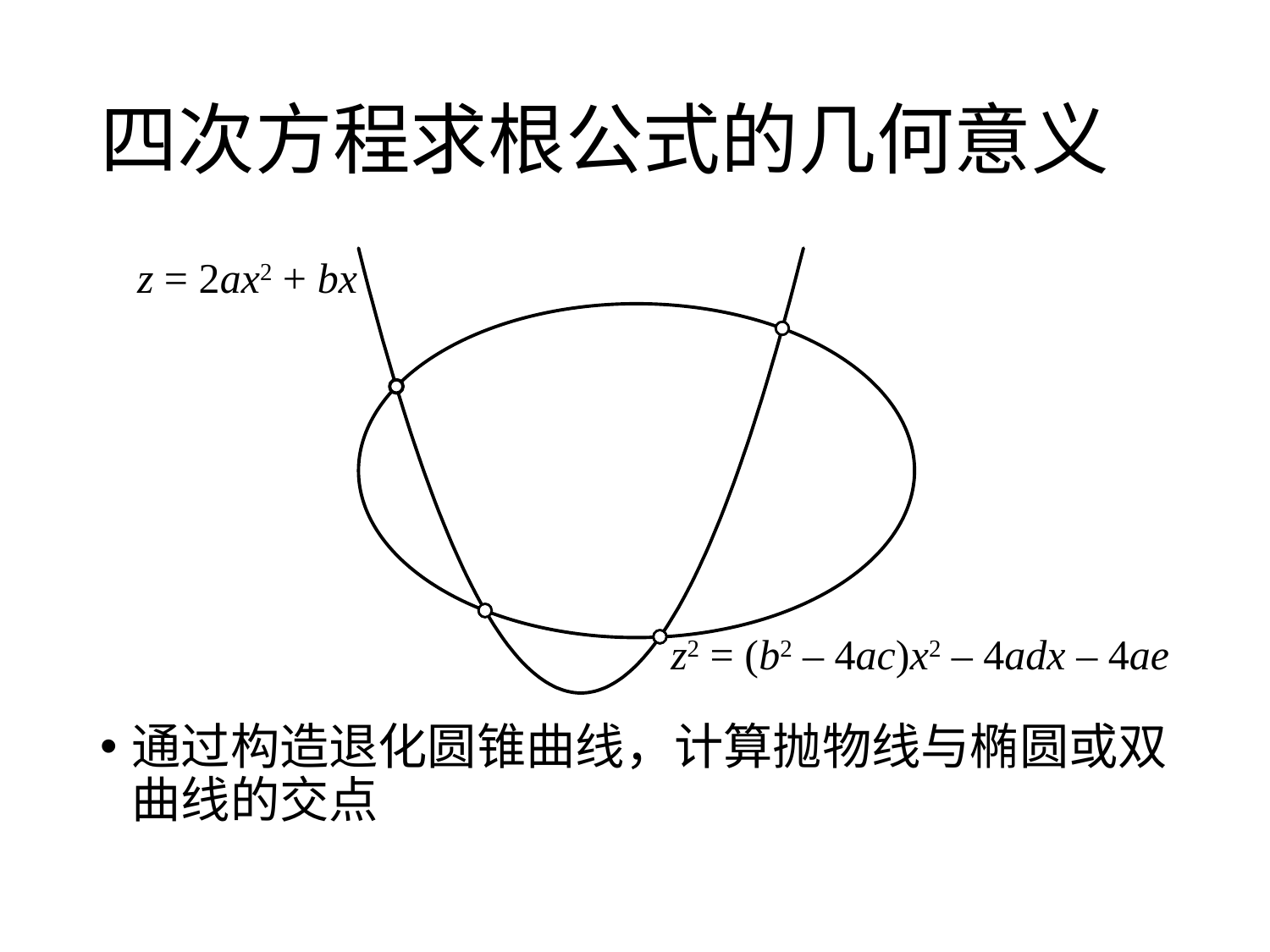

# 四次方程求根公式的几何意义
z = 2ax2 + bx

z2 = (b2 – 4ac)x2 – 4adx – 4ae
通过构造退化圆锥曲线，计算抛物线与椭圆或双曲线的交点